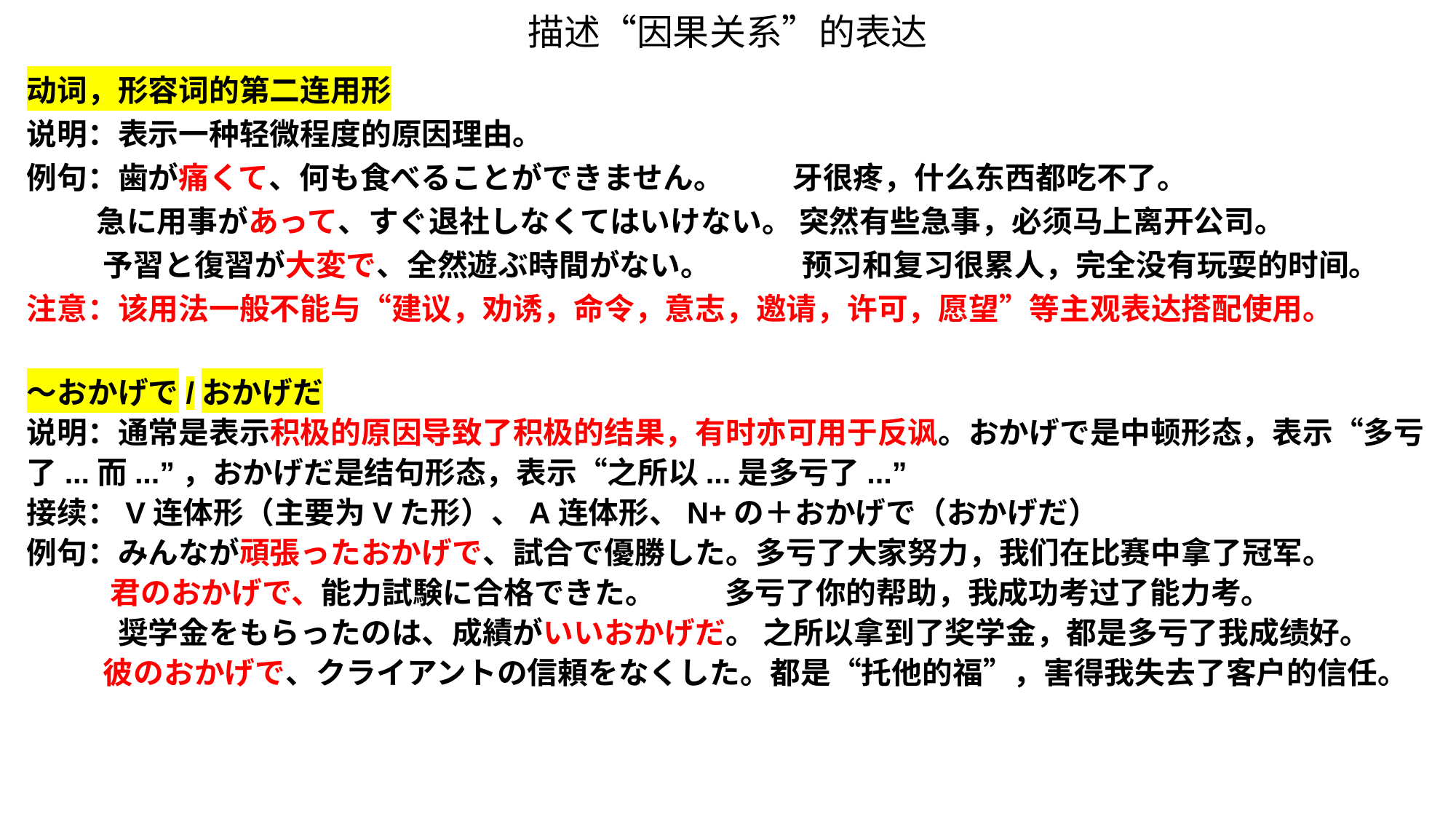

描述“因果关系”的表达
动词，形容词的第二连用形
说明：表示一种轻微程度的原因理由。
例句：歯が痛くて、何も食べることができません。          牙很疼，什么东西都吃不了。
         急に用事があって、すぐ退社しなくてはいけない。 突然有些急事，必须马上离开公司。
          予習と復習が大変で、全然遊ぶ時間がない。　　　预习和复习很累人，完全没有玩耍的时间。
注意：该用法一般不能与“建议，劝诱，命令，意志，邀请，许可，愿望”等主观表达搭配使用。

～おかげで/おかげだ
说明：通常是表示积极的原因导致了积极的结果，有时亦可用于反讽。おかげで是中顿形态，表示“多亏了...而...”，おかげだ是结句形态，表示“之所以...是多亏了...”
接续：V连体形（主要为Vた形）、A连体形、N+の＋おかげで（おかげだ）
例句：みんなが頑張ったおかげで、試合で優勝した。多亏了大家努力，我们在比赛中拿了冠军。
           君のおかげで、能力試験に合格できた。          多亏了你的帮助，我成功考过了能力考。
　　　奨学金をもらったのは、成績がいいおかげだ。 之所以拿到了奖学金，都是多亏了我成绩好。
          彼のおかげで、クライアントの信頼をなくした。都是“托他的福”，害得我失去了客户的信任。